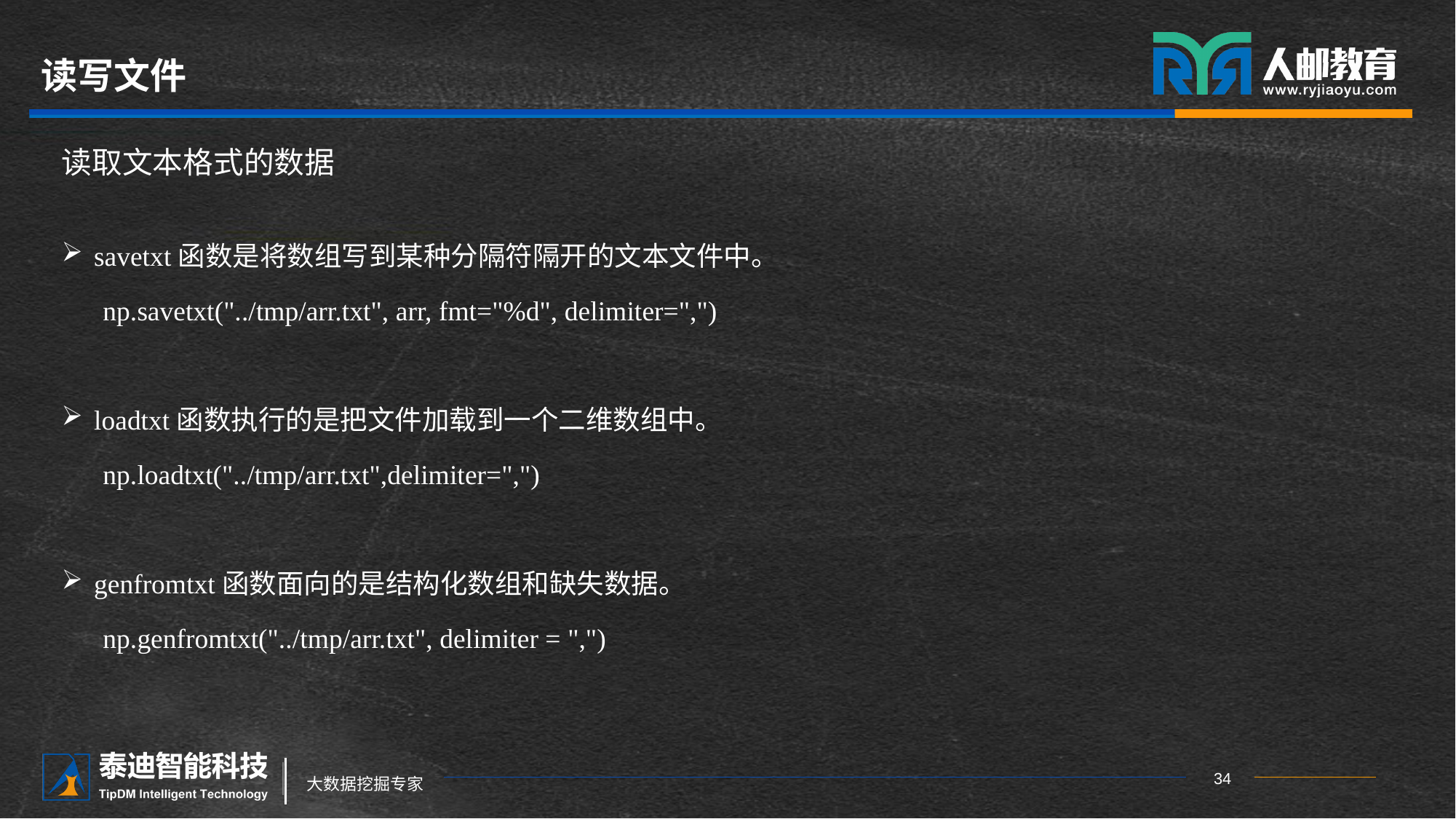

# 读写文件
读取文本格式的数据
savetxt函数是将数组写到某种分隔符隔开的文本文件中。
      np.savetxt("../tmp/arr.txt", arr, fmt="%d", delimiter=",")

loadtxt函数执行的是把文件加载到一个二维数组中。
      np.loadtxt("../tmp/arr.txt",delimiter=",")

genfromtxt函数面向的是结构化数组和缺失数据。
      np.genfromtxt("../tmp/arr.txt", delimiter = ",")